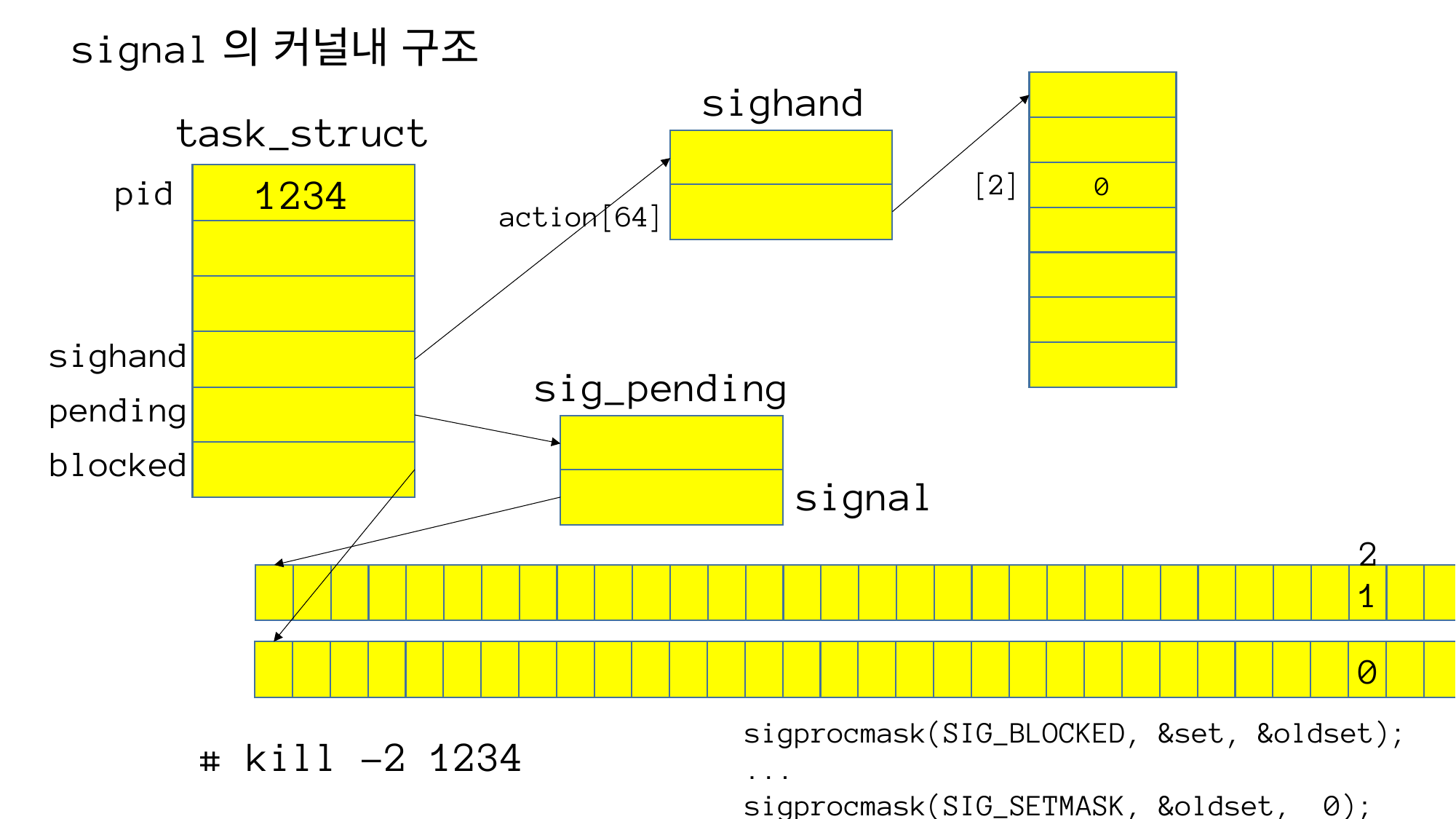

signal의 커널내 구조
sighand

task_struct

[2]
0
pid
1234

action[64]

sighand

sig_pending
pending

blocked

signal

2

1

0

sigprocmask(SIG_BLOCKED, &set, &oldset);
...
sigprocmask(SIG_SETMASK, &oldset,  0);

# kill -2 1234